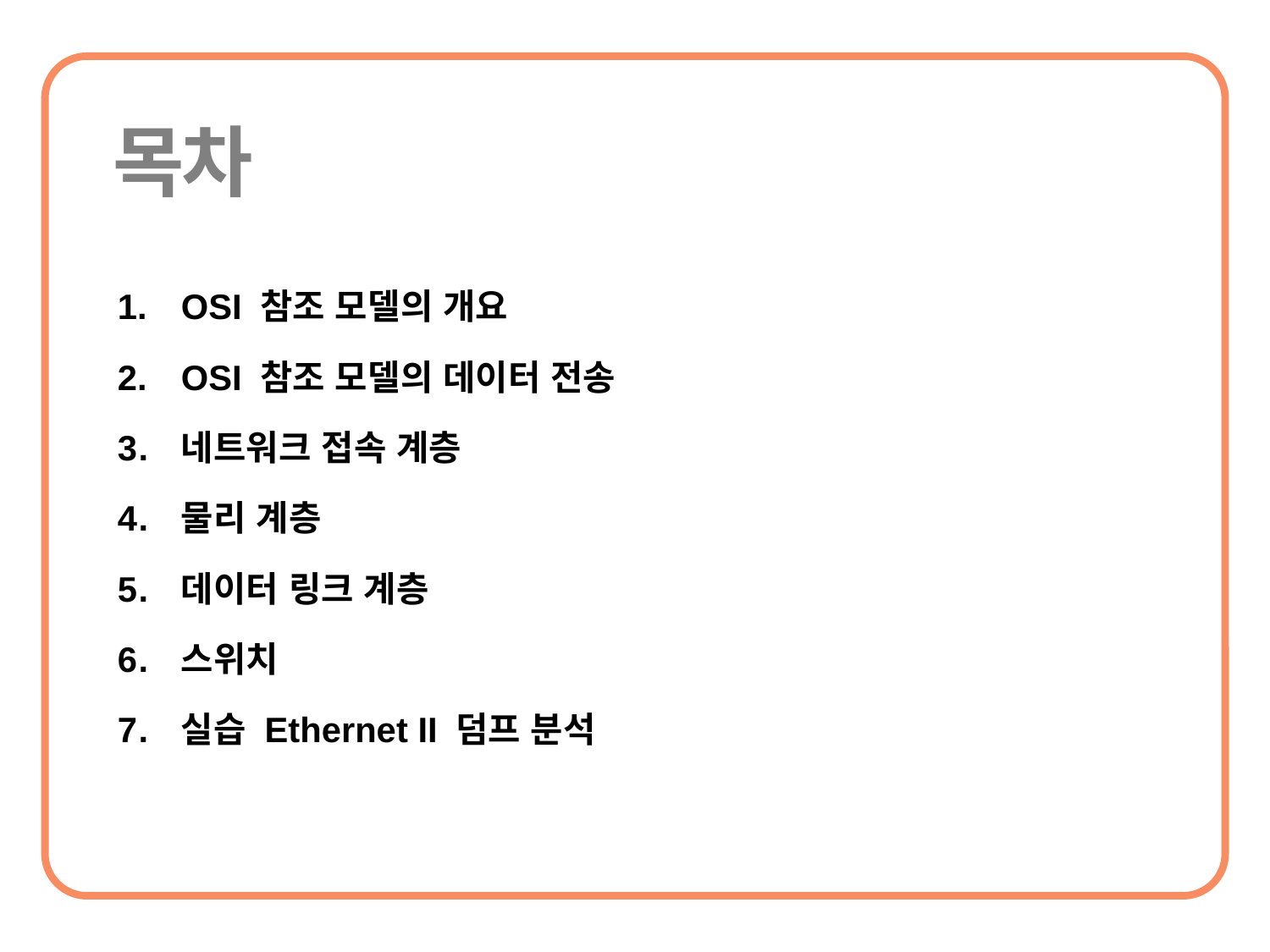

OSI 참조 모델의 개요
OSI 참조 모델의 데이터 전송
네트워크 접속 계층
물리 계층
데이터 링크 계층
스위치
실습 Ethernet II 덤프 분석